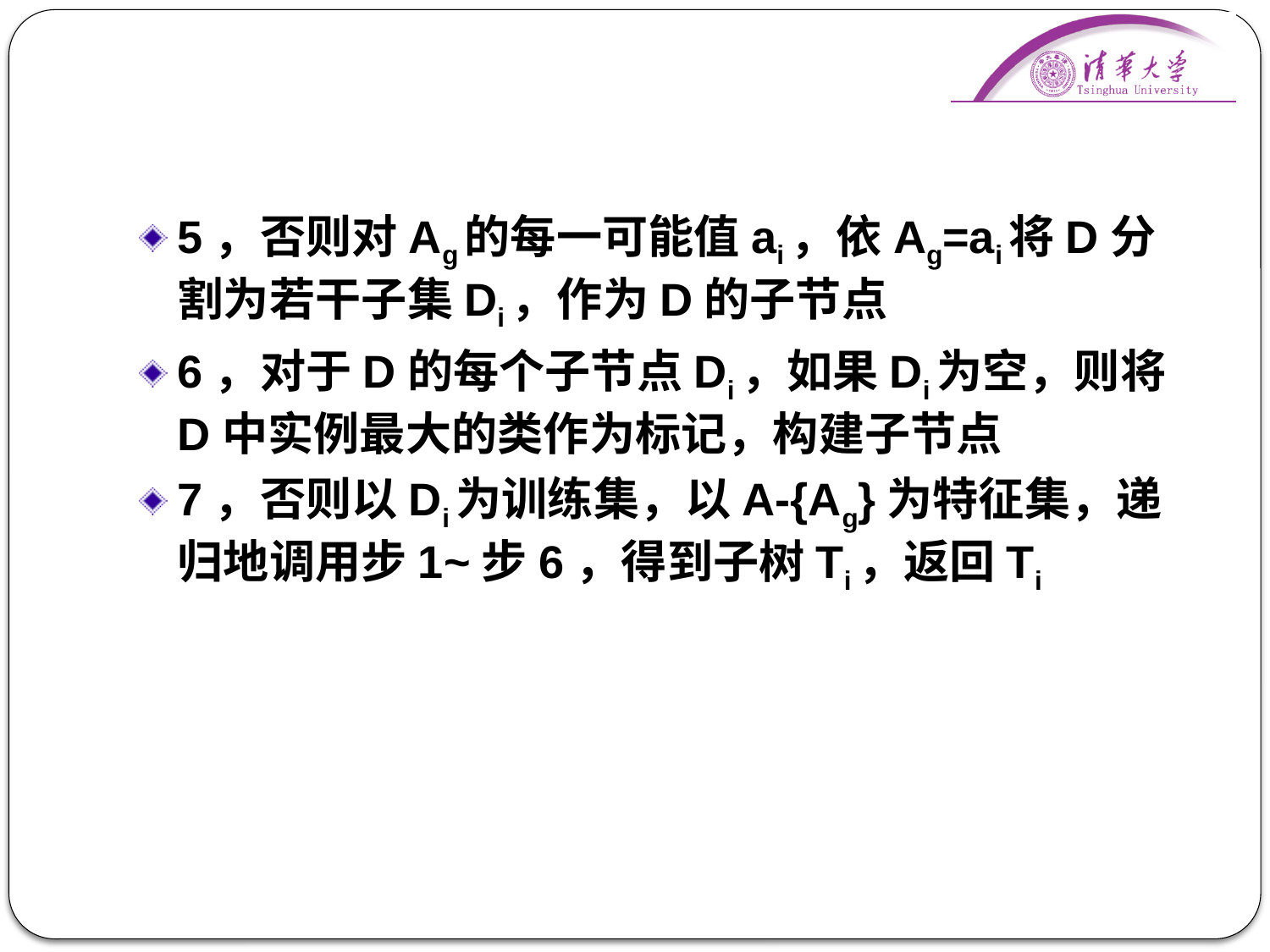

#
5，否则对Ag的每一可能值ai，依Ag=ai将D分割为若干子集Di，作为D的子节点
6，对于D的每个子节点Di，如果Di为空，则将D中实例最大的类作为标记，构建子节点
7，否则以Di为训练集，以A-{Ag}为特征集，递归地调用步1~步6，得到子树Ti，返回Ti

106